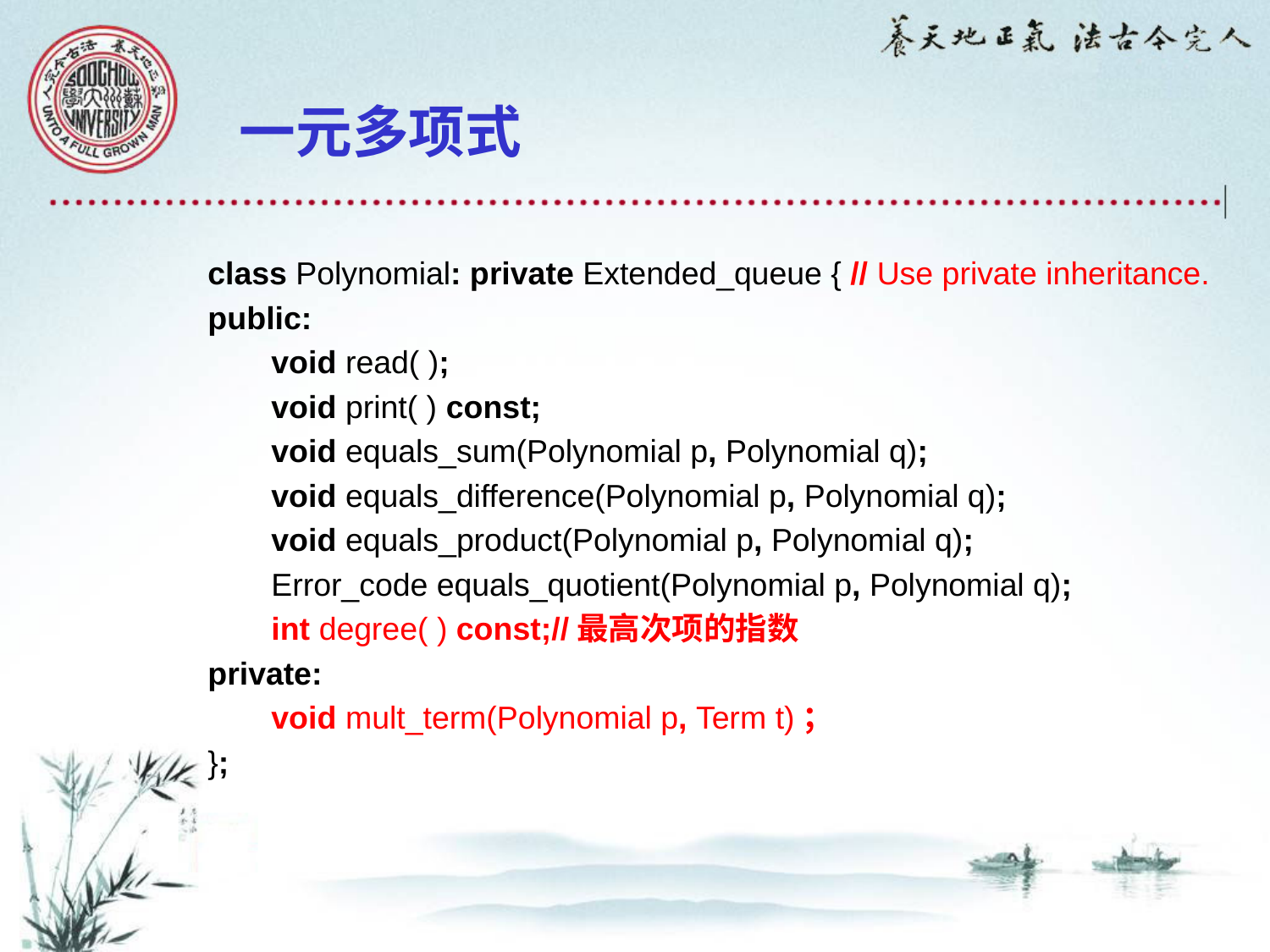

一元多项式
class Polynomial: private Extended_queue { // Use private inheritance.
public:
void read( );
void print( ) const;
void equals_sum(Polynomial p, Polynomial q);
void equals_difference(Polynomial p, Polynomial q);
void equals_product(Polynomial p, Polynomial q);
Error_code equals_quotient(Polynomial p, Polynomial q);
int degree( ) const;//最高次项的指数
private:
void mult_term(Polynomial p, Term t)；
};